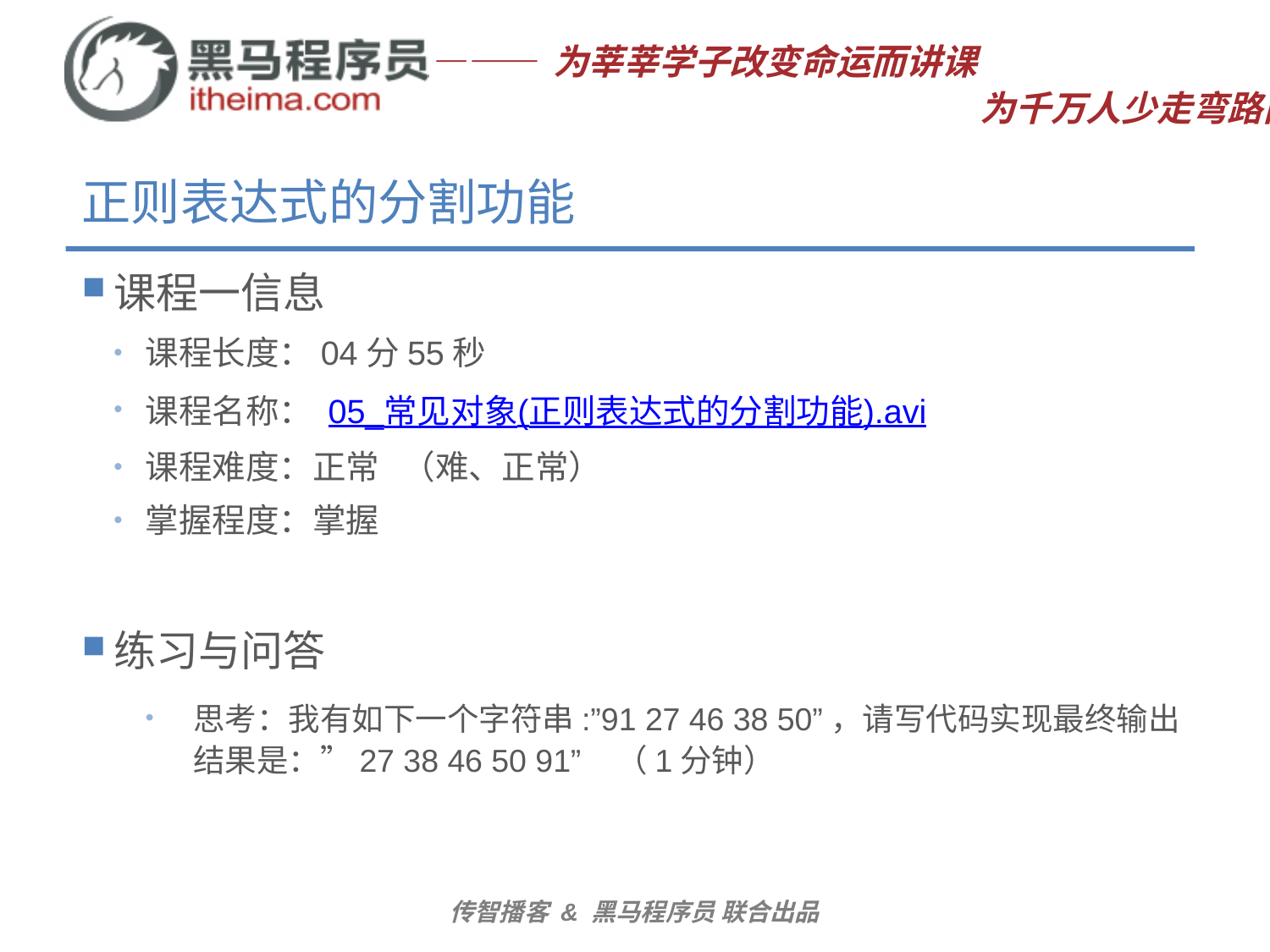

# 正则表达式的分割功能
课程一信息
课程长度：04分55秒
课程名称： 05_常见对象(正则表达式的分割功能).avi
课程难度：正常   （难、正常）
掌握程度：掌握

练习与问答
思考：我有如下一个字符串:”91 27 46 38 50”，请写代码实现最终输出结果是：”27 38 46 50 91”   （1分钟）